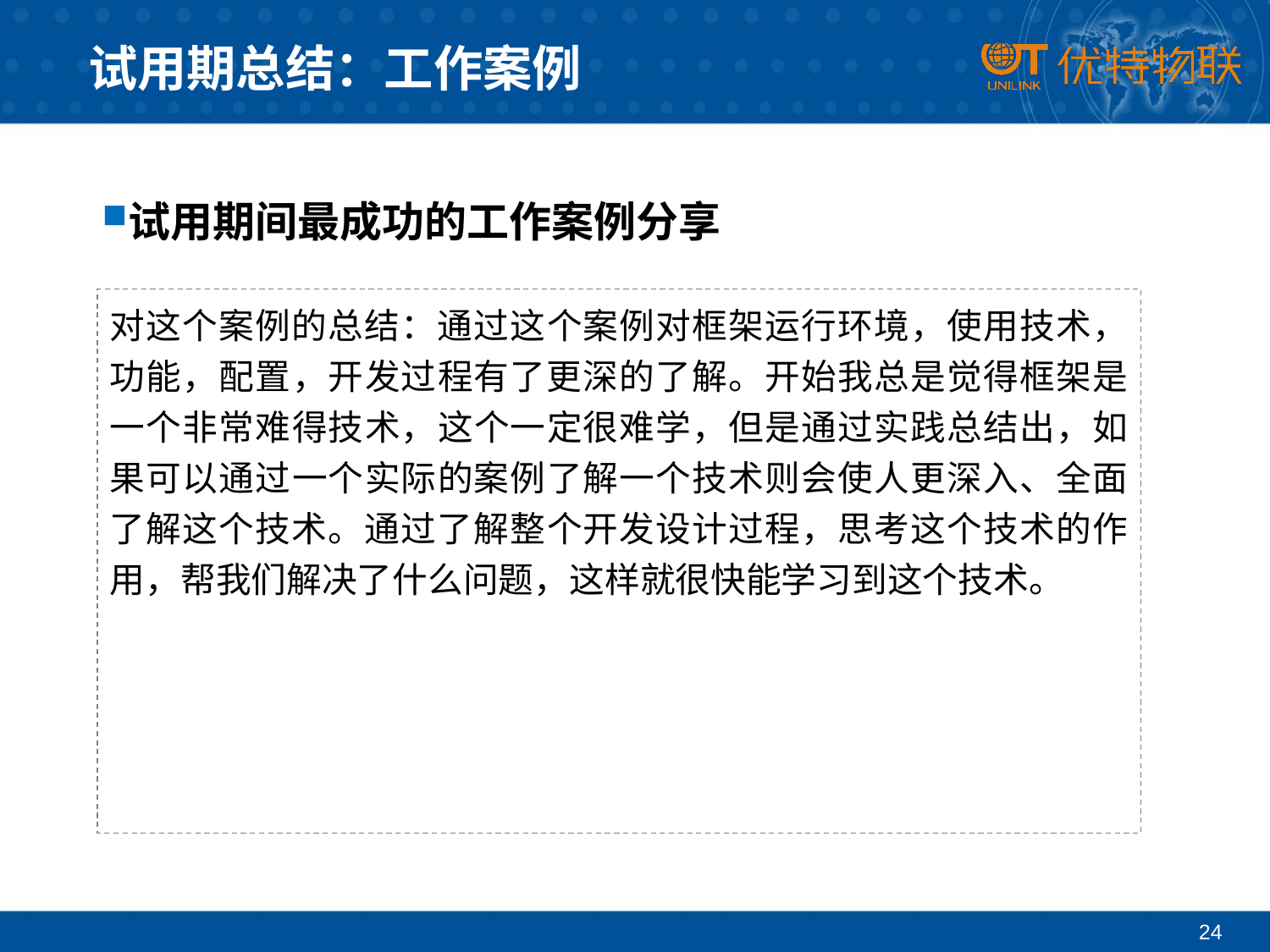

# 试用期总结：工作案例
试用期间最成功的工作案例分享
对这个案例的总结：通过这个案例对框架运行环境，使用技术，功能，配置，开发过程有了更深的了解。开始我总是觉得框架是一个非常难得技术，这个一定很难学，但是通过实践总结出，如果可以通过一个实际的案例了解一个技术则会使人更深入、全面了解这个技术。通过了解整个开发设计过程，思考这个技术的作用，帮我们解决了什么问题，这样就很快能学习到这个技术。
24